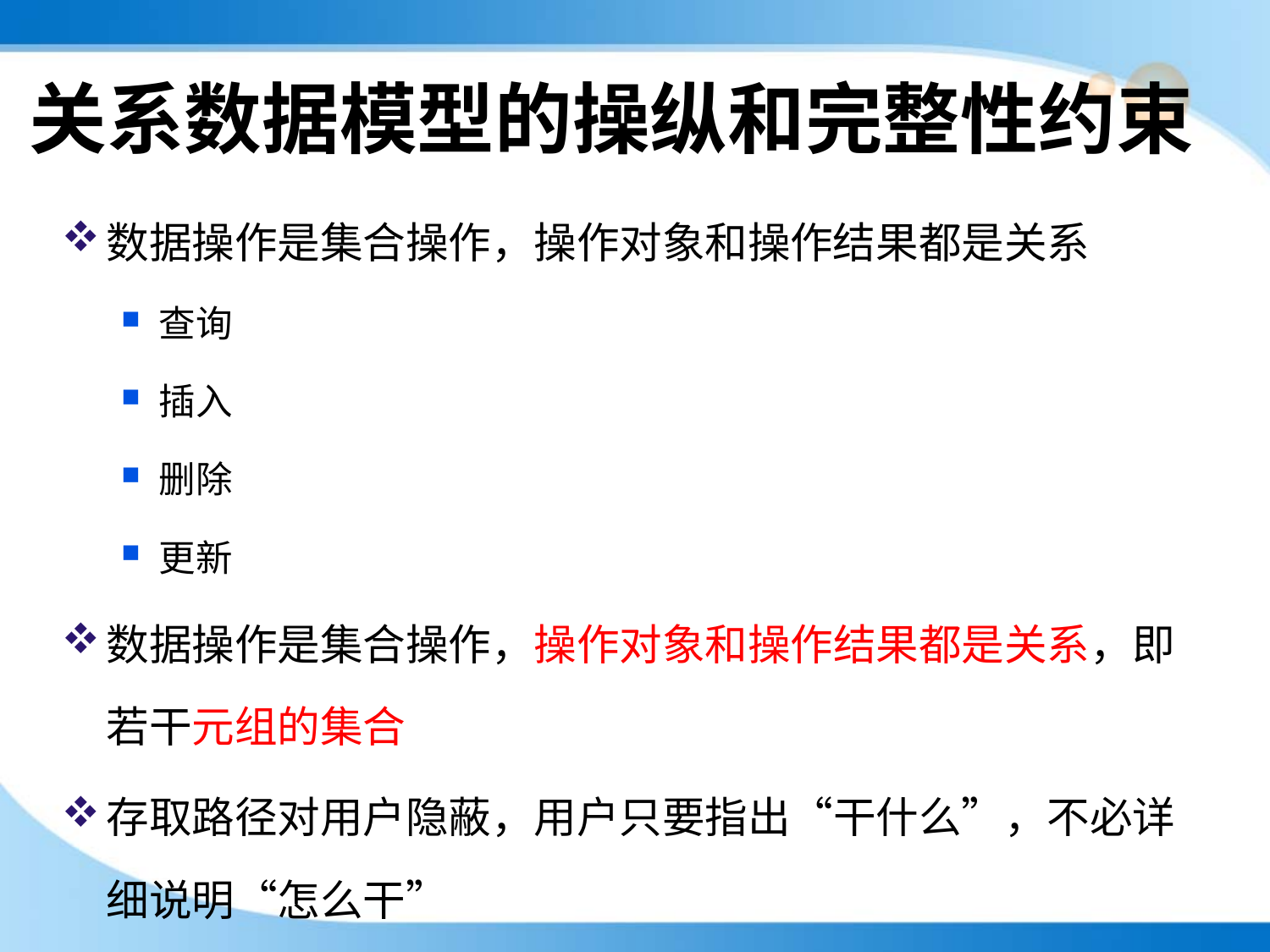

# 关系数据模型的操纵和完整性约束
数据操作是集合操作，操作对象和操作结果都是关系
查询
插入
删除
更新
数据操作是集合操作，操作对象和操作结果都是关系，即若干元组的集合
存取路径对用户隐蔽，用户只要指出“干什么”，不必详细说明“怎么干”